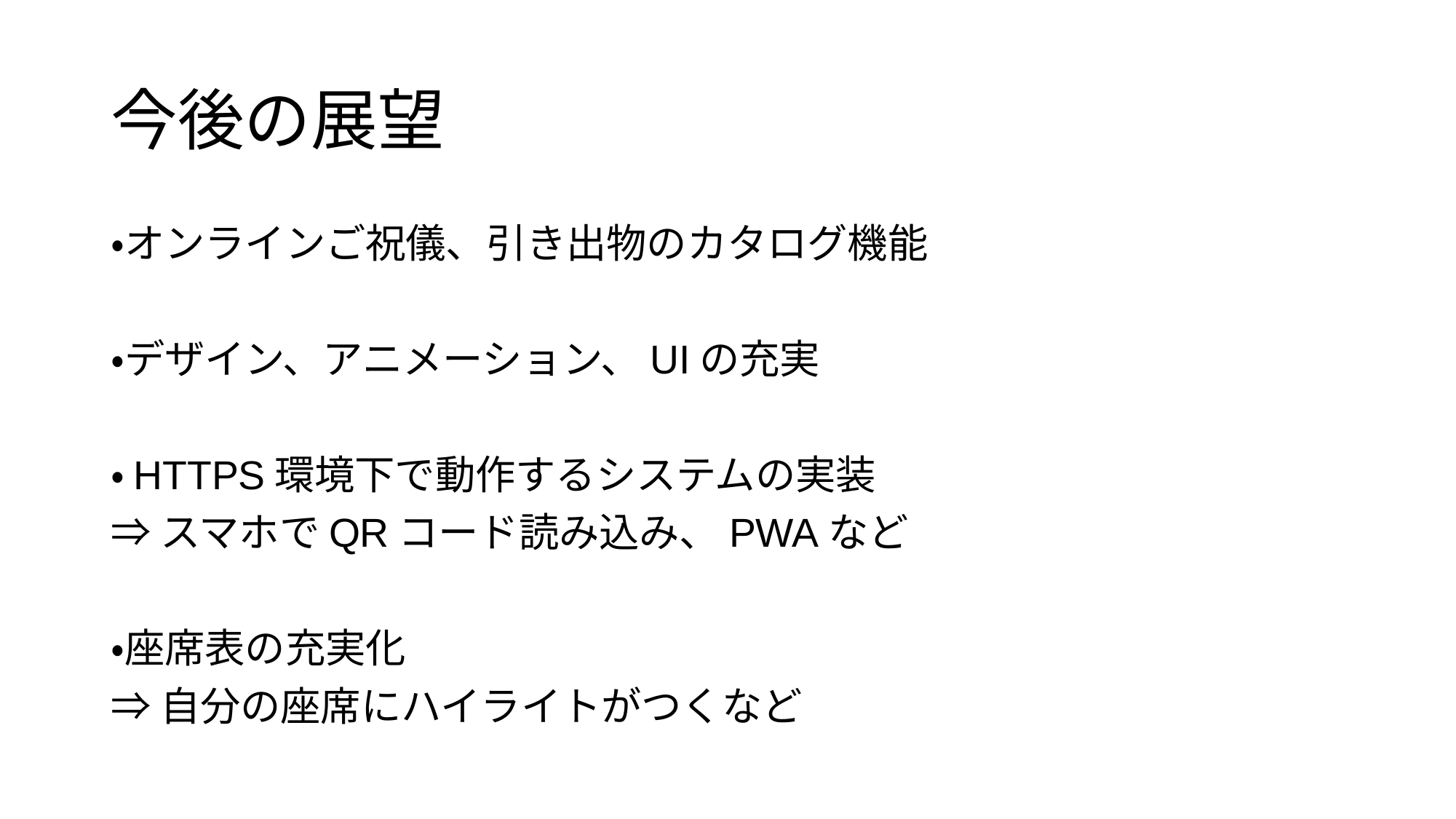

# 今後の展望
・オンラインご祝儀、引き出物のカタログ機能

・デザイン、アニメーション、UIの充実

・HTTPS環境下で動作するシステムの実装
⇒スマホでQRコード読み込み、PWAなど

・座席表の充実化
⇒自分の座席にハイライトがつくなど